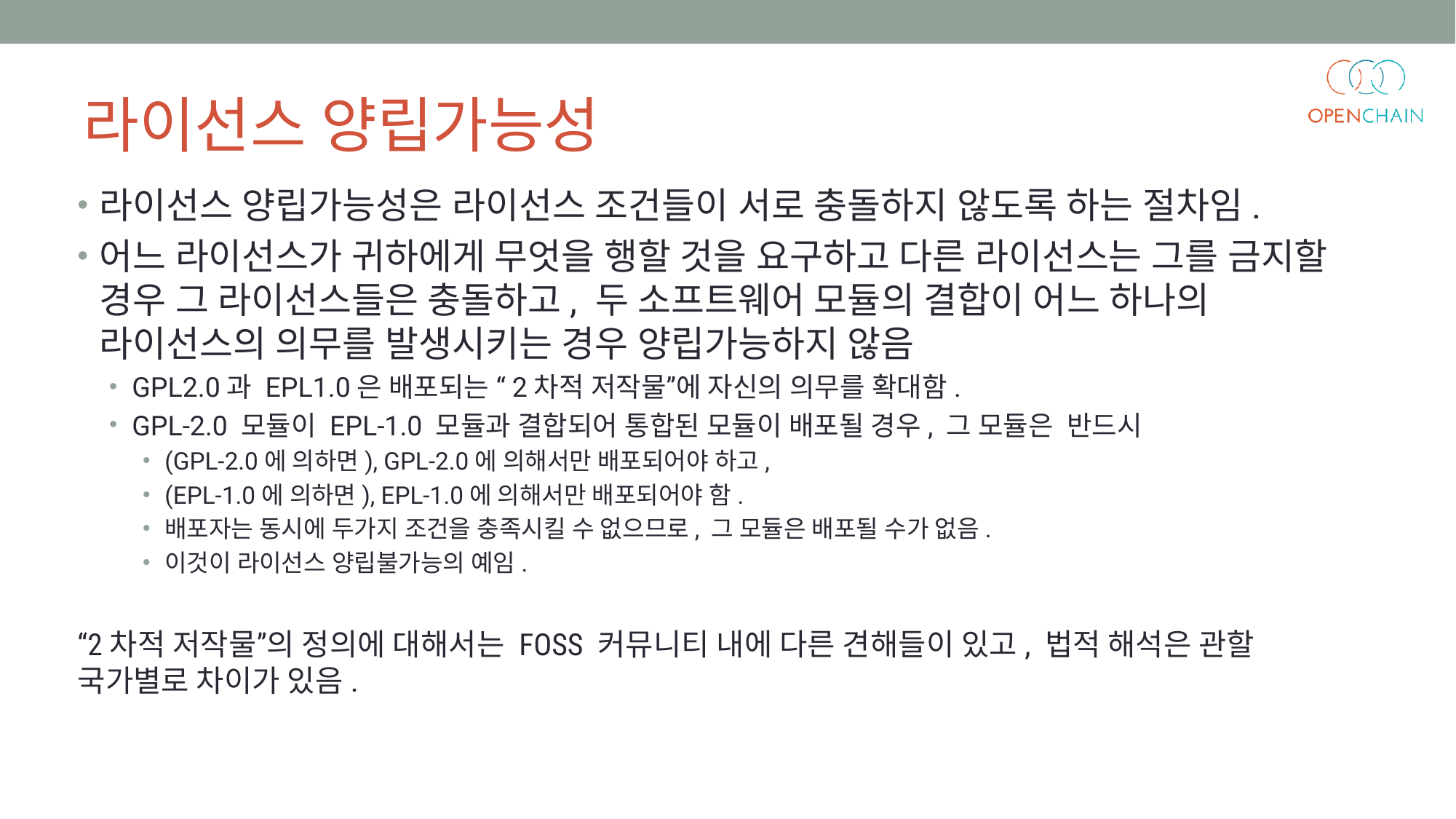

# 라이선스 양립가능성
라이선스 양립가능성은 라이선스 조건들이 서로 충돌하지 않도록 하는 절차임.
어느 라이선스가 귀하에게 무엇을 행할 것을 요구하고 다른 라이선스는 그를 금지할 경우 그 라이선스들은 충돌하고, 두 소프트웨어 모듈의 결합이 어느 하나의 라이선스의 의무를 발생시키는 경우 양립가능하지 않음
GPL2.0과 EPL1.0은 배포되는 “2차적 저작물”에 자신의 의무를 확대함.
GPL-2.0 모듈이 EPL-1.0 모듈과 결합되어 통합된 모듈이 배포될 경우, 그 모듈은  반드시
(GPL-2.0에 의하면), GPL-2.0에 의해서만 배포되어야 하고,
(EPL-1.0에 의하면), EPL-1.0에 의해서만 배포되어야 함.
배포자는 동시에 두가지 조건을 충족시킬 수 없으므로, 그 모듈은 배포될 수가 없음.
이것이 라이선스 양립불가능의 예임.

“2차적 저작물”의 정의에 대해서는 FOSS 커뮤니티 내에 다른 견해들이 있고, 법적 해석은 관할 국가별로 차이가 있음.